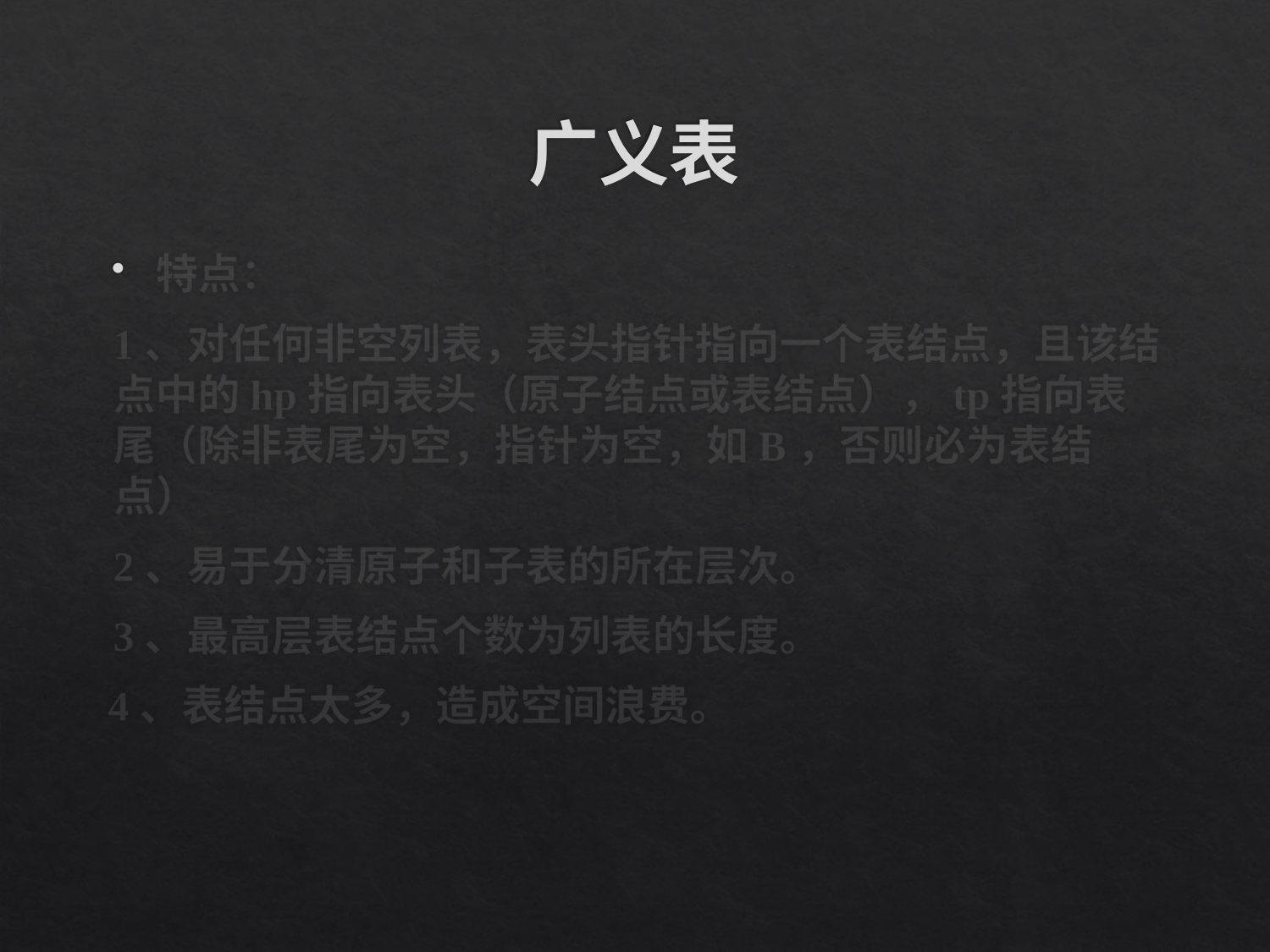

# 广义表
特点：
1、对任何非空列表，表头指针指向一个表结点，且该结点中的hp指向表头（原子结点或表结点），tp指向表尾（除非表尾为空，指针为空，如B，否则必为表结点）
2、易于分清原子和子表的所在层次。
3、最高层表结点个数为列表的长度。
4、表结点太多，造成空间浪费。